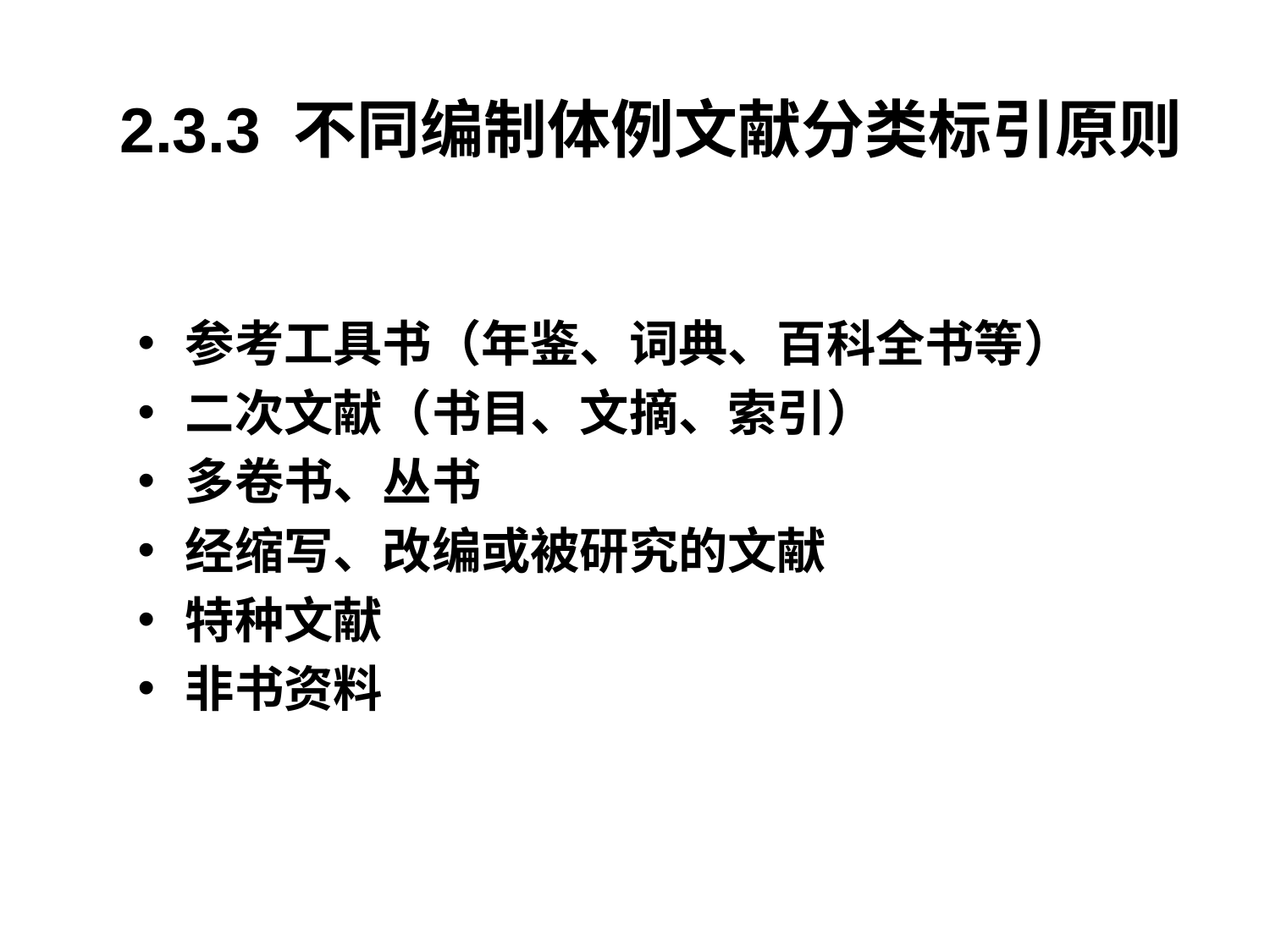

# 2.3.3 不同编制体例文献分类标引原则
参考工具书（年鉴、词典、百科全书等）
二次文献（书目、文摘、索引）
多卷书、丛书
经缩写、改编或被研究的文献
特种文献
非书资料